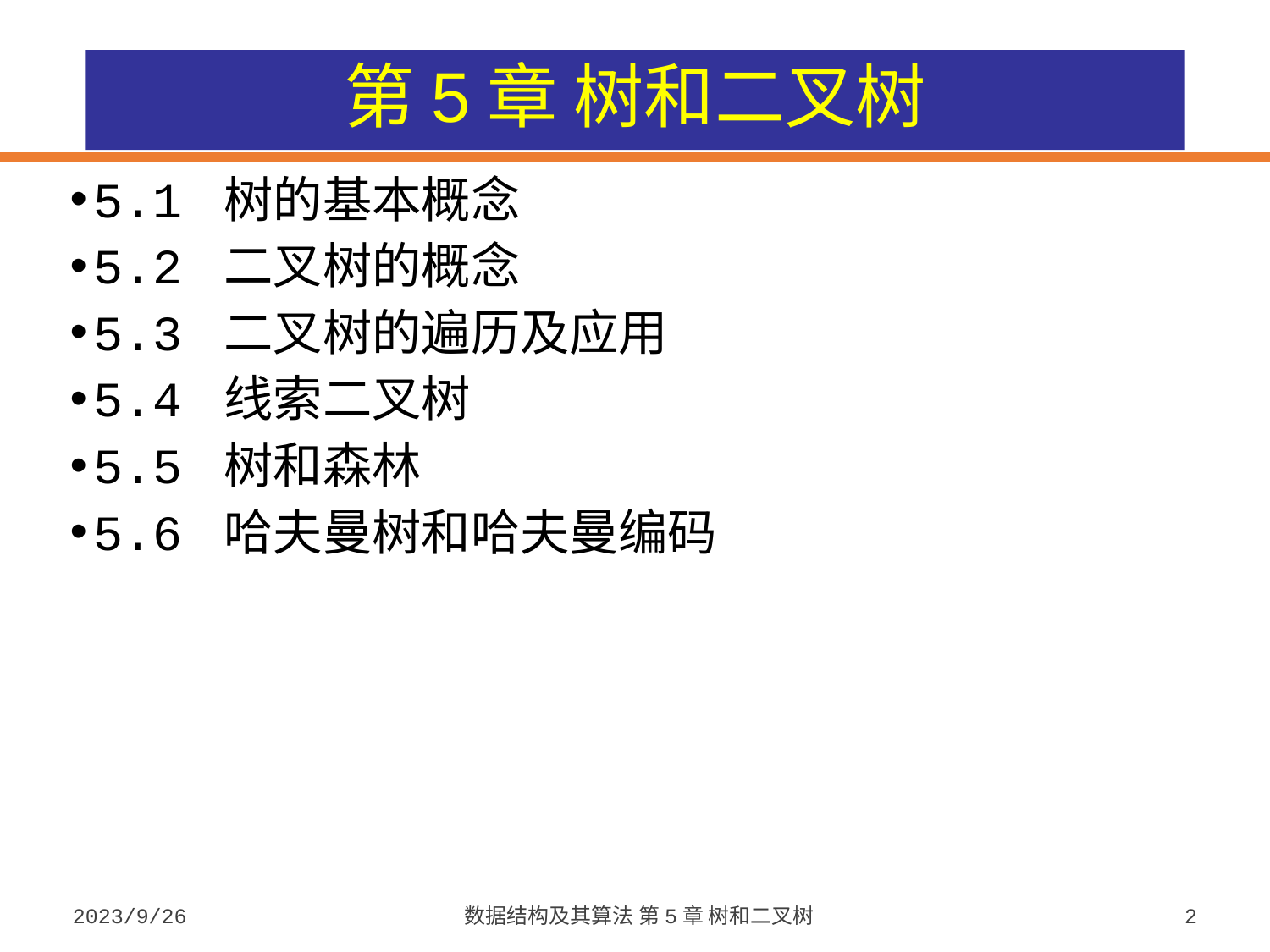

# 第5章 树和二叉树
5.1 树的基本概念
5.2 二叉树的概念
5.3 二叉树的遍历及应用
5.4 线索二叉树
5.5 树和森林
5.6 哈夫曼树和哈夫曼编码
2023/9/26
数据结构及其算法 第5章 树和二叉树
2